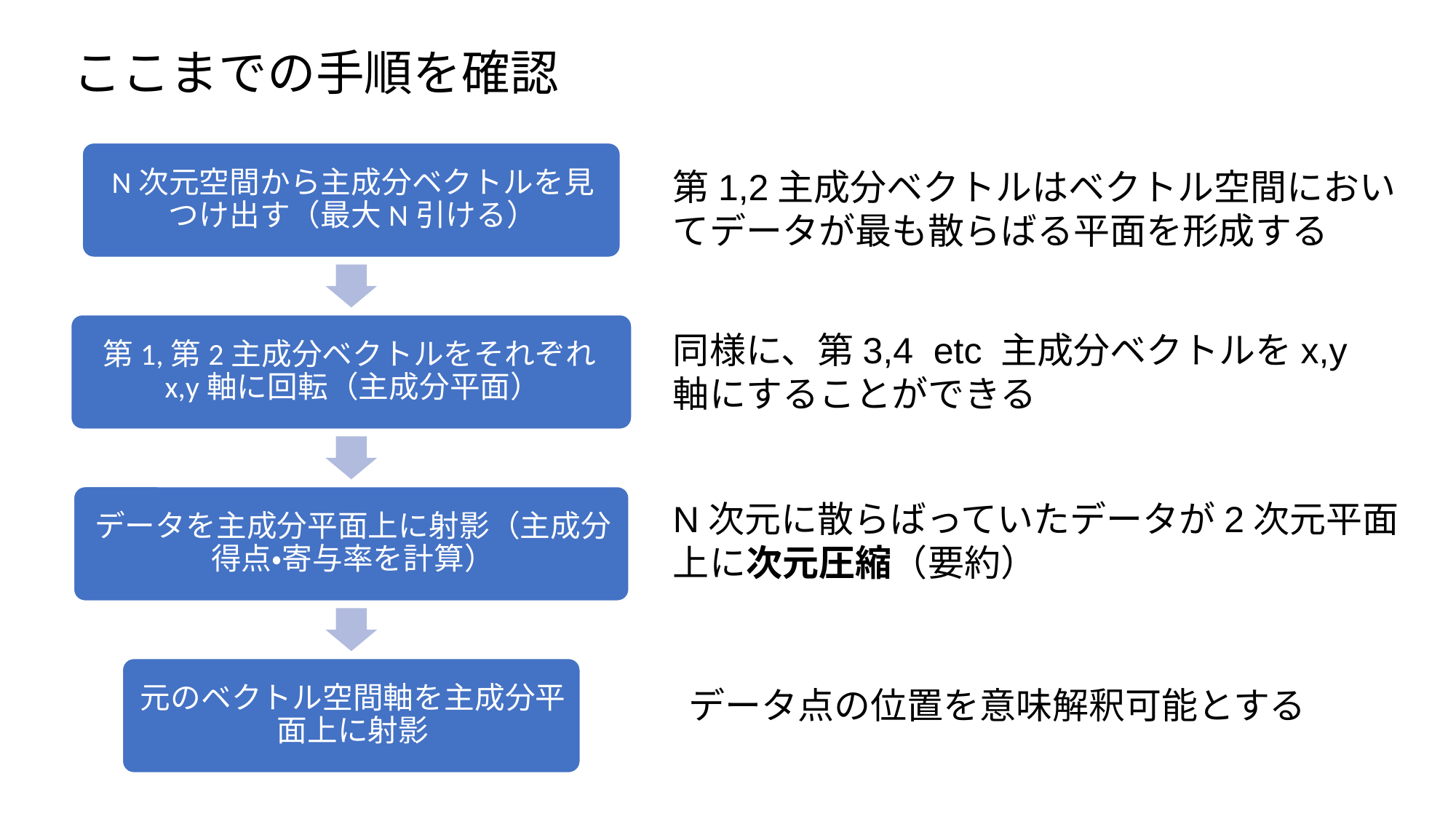

ここまでの手順を確認
N次元空間から主成分ベクトルを見つけ出す（最大N引ける）

第1,第2主成分ベクトルをそれぞれx,y軸に回転（主成分平面）

データを主成分平面上に射影（主成分得点・寄与率を計算）

元のベクトル空間軸を主成分平面上に射影
第1,2主成分ベクトルはベクトル空間においてデータが最も散らばる平面を形成する
同様に、第3,4  etc 主成分ベクトルをx,y軸にすることができる
N次元に散らばっていたデータが2次元平面上に次元圧縮（要約）
データ点の位置を意味解釈可能とする